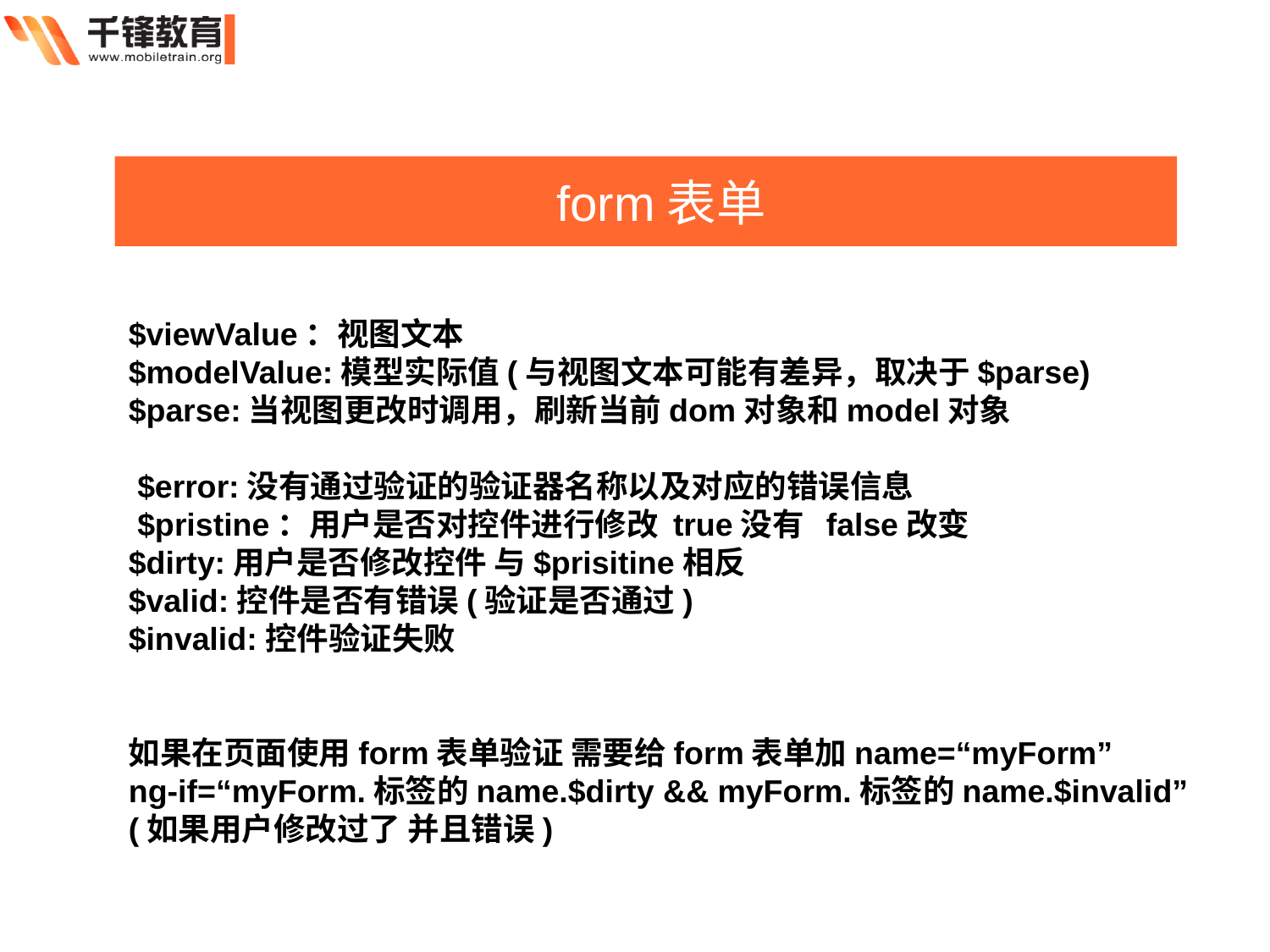

form表单
$viewValue：视图文本
$modelValue:模型实际值(与视图文本可能有差异，取决于$parse)
$parse:当视图更改时调用，刷新当前dom对象和model对象

 $error:没有通过验证的验证器名称以及对应的错误信息
 $pristine：用户是否对控件进行修改 true没有  false改变
$dirty:用户是否修改控件 与$prisitine相反
$valid:控件是否有错误(验证是否通过)
$invalid:控件验证失败

如果在页面使用form表单验证 需要给form表单加name=“myForm”
ng-if=“myForm.标签的name.$dirty && myForm.标签的name.$invalid”
(如果用户修改过了 并且错误)